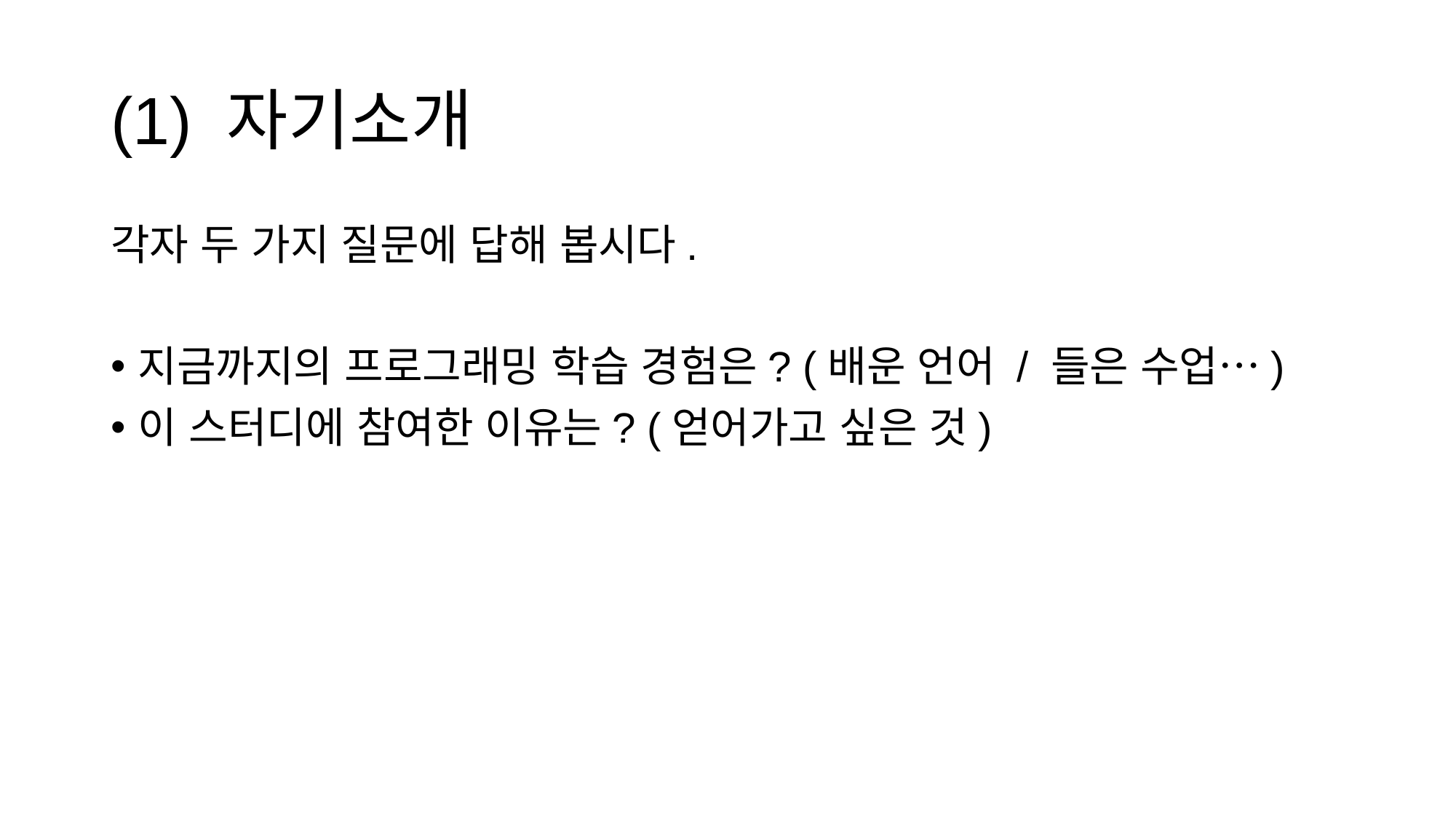

# (1) 자기소개
각자 두 가지 질문에 답해 봅시다.

지금까지의 프로그래밍 학습 경험은? (배운 언어 / 들은 수업…)
이 스터디에 참여한 이유는? (얻어가고 싶은 것)